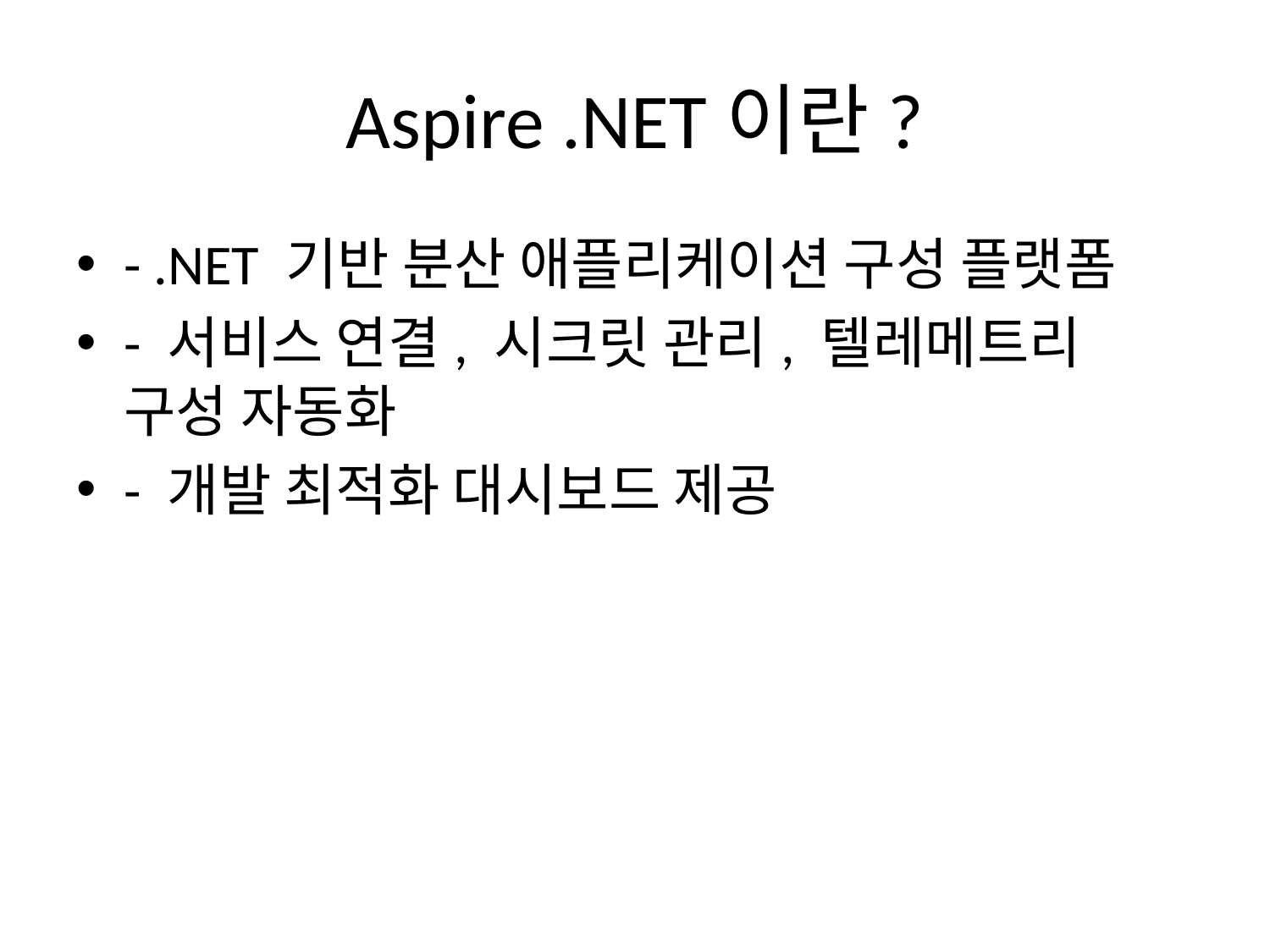

# Aspire .NET이란?
- .NET 기반 분산 애플리케이션 구성 플랫폼
- 서비스 연결, 시크릿 관리, 텔레메트리 구성 자동화
- 개발 최적화 대시보드 제공